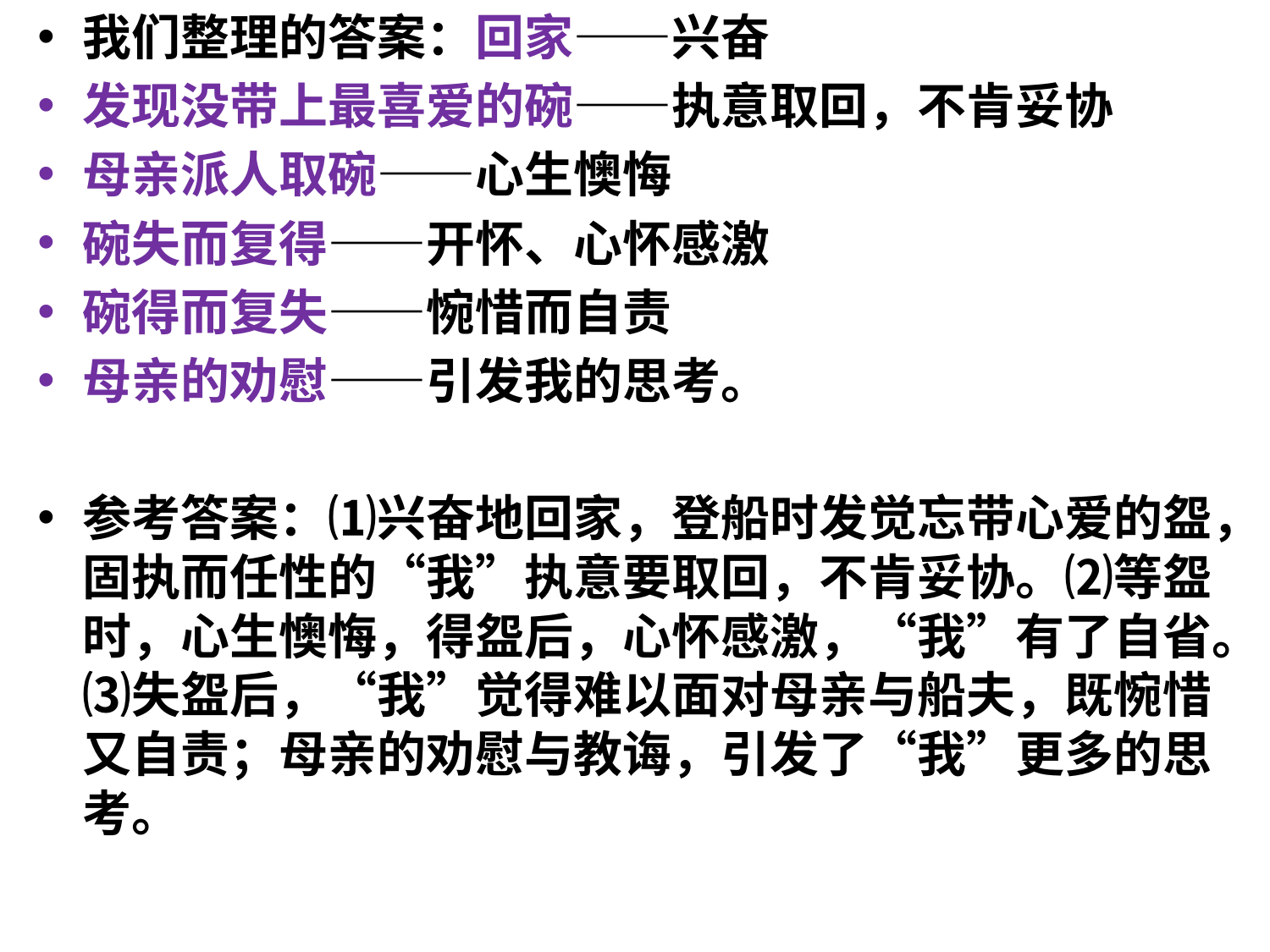

我们整理的答案：回家——兴奋
发现没带上最喜爱的碗——执意取回，不肯妥协
母亲派人取碗——心生懊悔
碗失而复得——开怀、心怀感激
碗得而复失——惋惜而自责
母亲的劝慰——引发我的思考。

参考答案：⑴兴奋地回家，登船时发觉忘带心爱的盌，固执而任性的“我”执意要取回，不肯妥协。⑵等盌时，心生懊悔，得盌后，心怀感激，“我”有了自省。⑶失盌后，“我”觉得难以面对母亲与船夫，既惋惜又自责；母亲的劝慰与教诲，引发了“我”更多的思考。